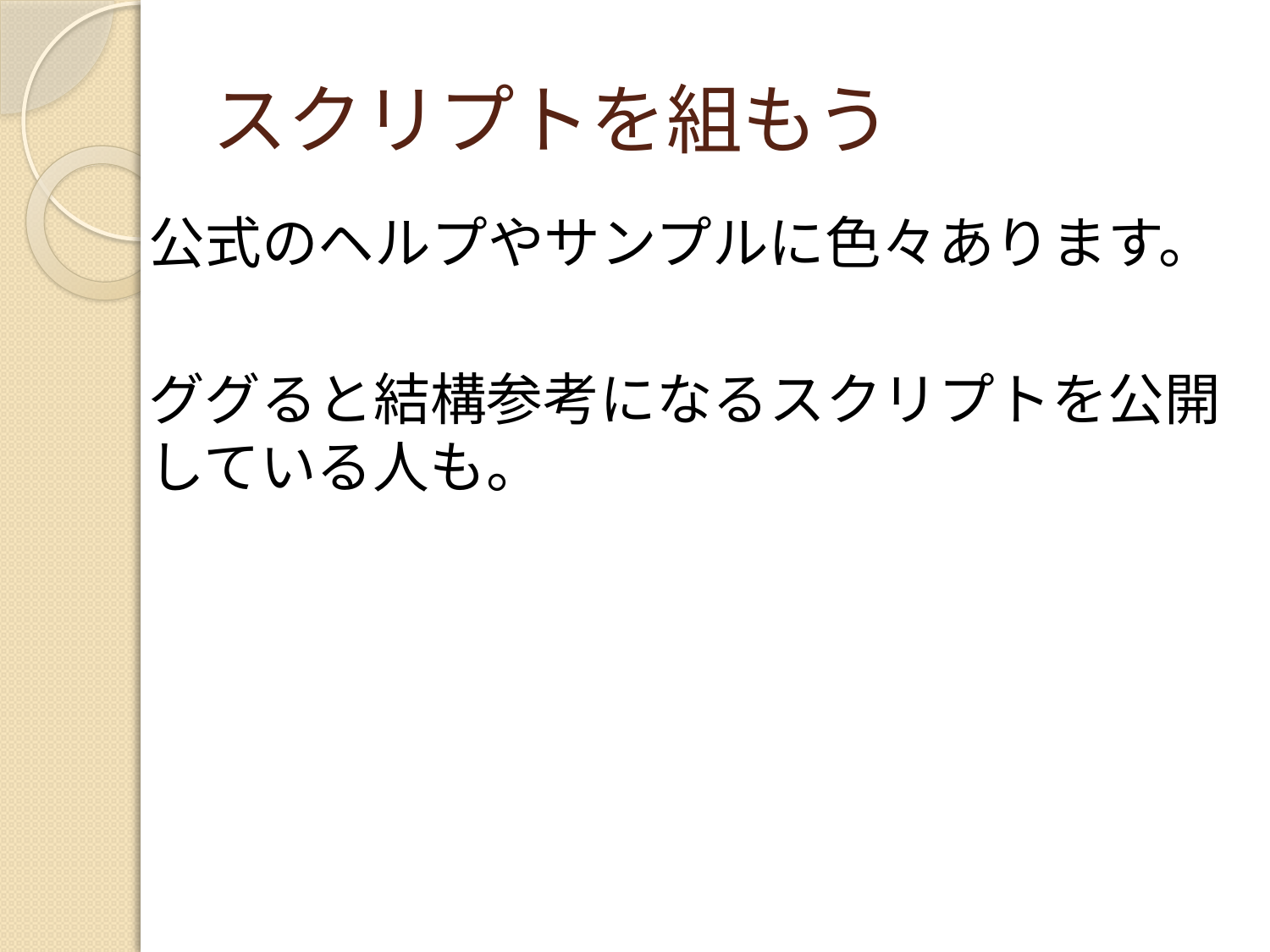

# スクリプトを組もう
公式のヘルプやサンプルに色々あります。

ググると結構参考になるスクリプトを公開している人も。